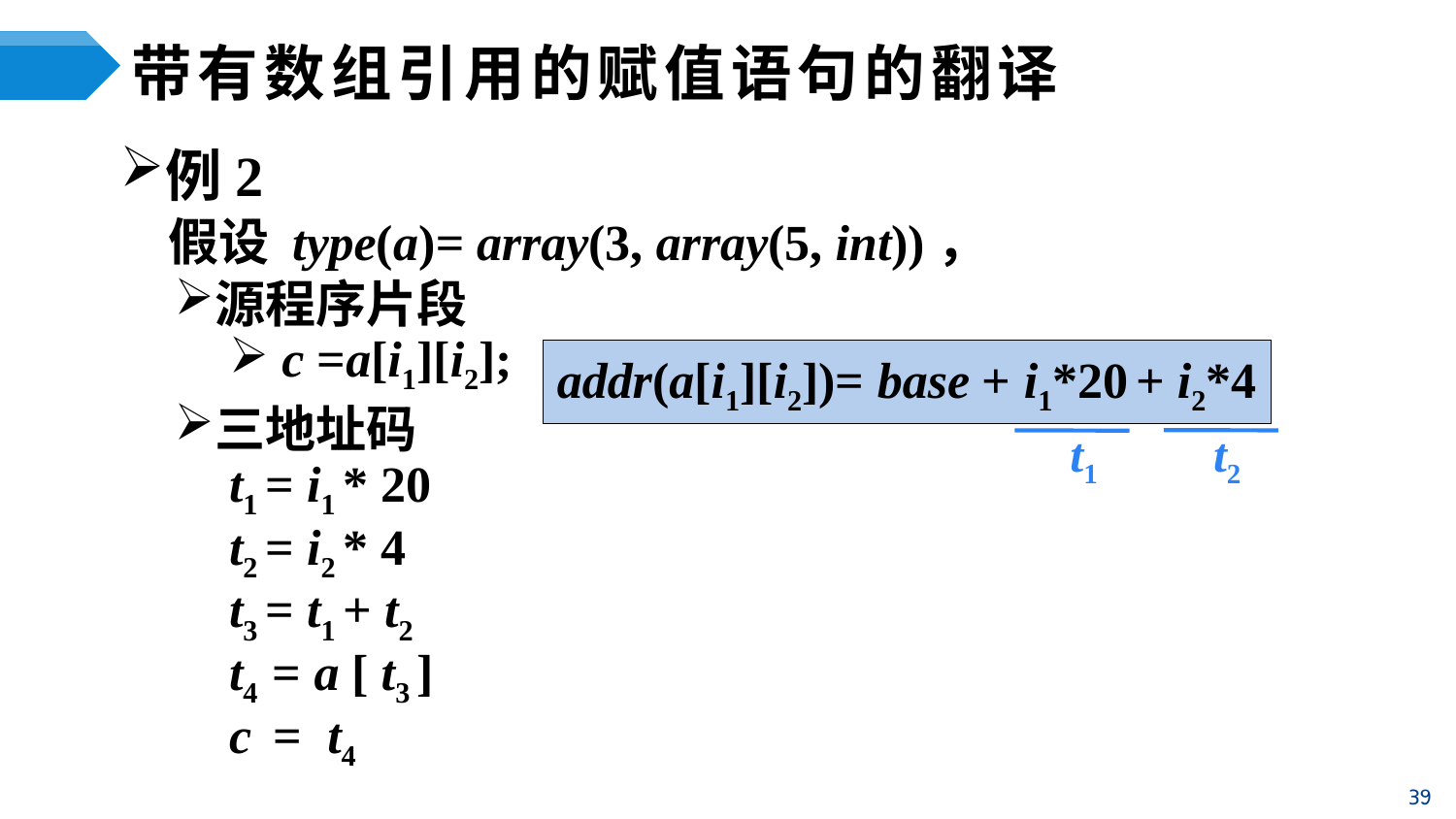

# 带有数组引用的赋值语句的翻译
例2
假设 type(a)= array(3, array(5, int))，
源程序片段
 c =a[i1][i2];
三地址码
t1 = i1 * 20
t2 = i2 * 4
t3 = t1 + t2
t4  = a [ t3 ]
c   =  t4
addr(a[i1][i2])= base + i1*20 + i2*4
t2
t1
39